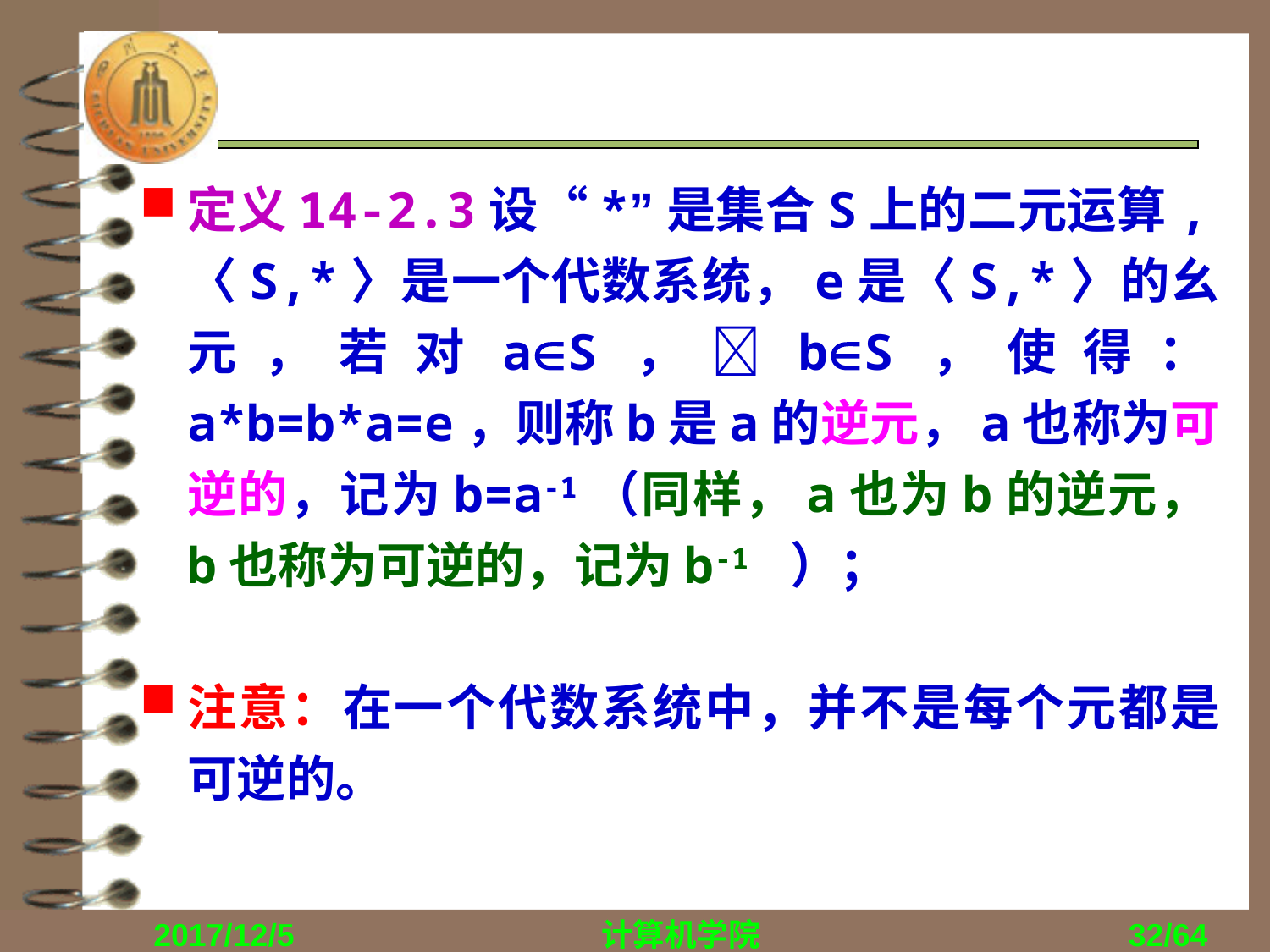

#
定义14-2.3设“*”是集合S上的二元运算,〈S,*〉是一个代数系统，e是〈S,*〉的幺元，若对a∈S，∃b∈S，使得：a*b=b*a=e，则称b是a的逆元，a也称为可逆的，记为b=a-1（同样，a也为b的逆元，b也称为可逆的，记为b-1 ）；

注意：在一个代数系统中，并不是每个元都是可逆的。
2017/12/5
计算机学院
32/64